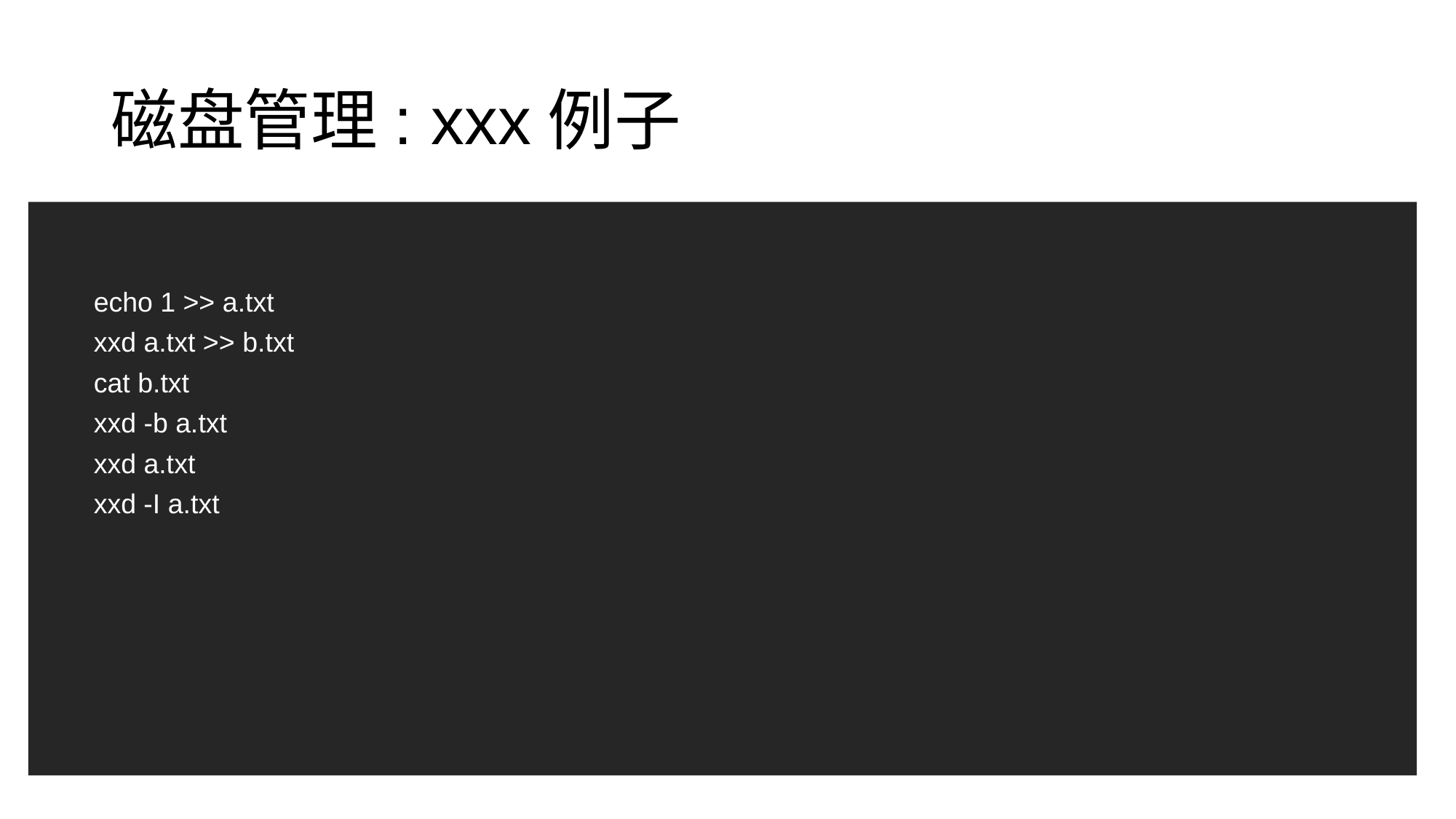

# 磁盘管理: xxx例子

echo 1 >> a.txt
xxd a.txt >> b.txt
cat b.txt
xxd -b a.txt
xxd a.txt
xxd -I a.txt